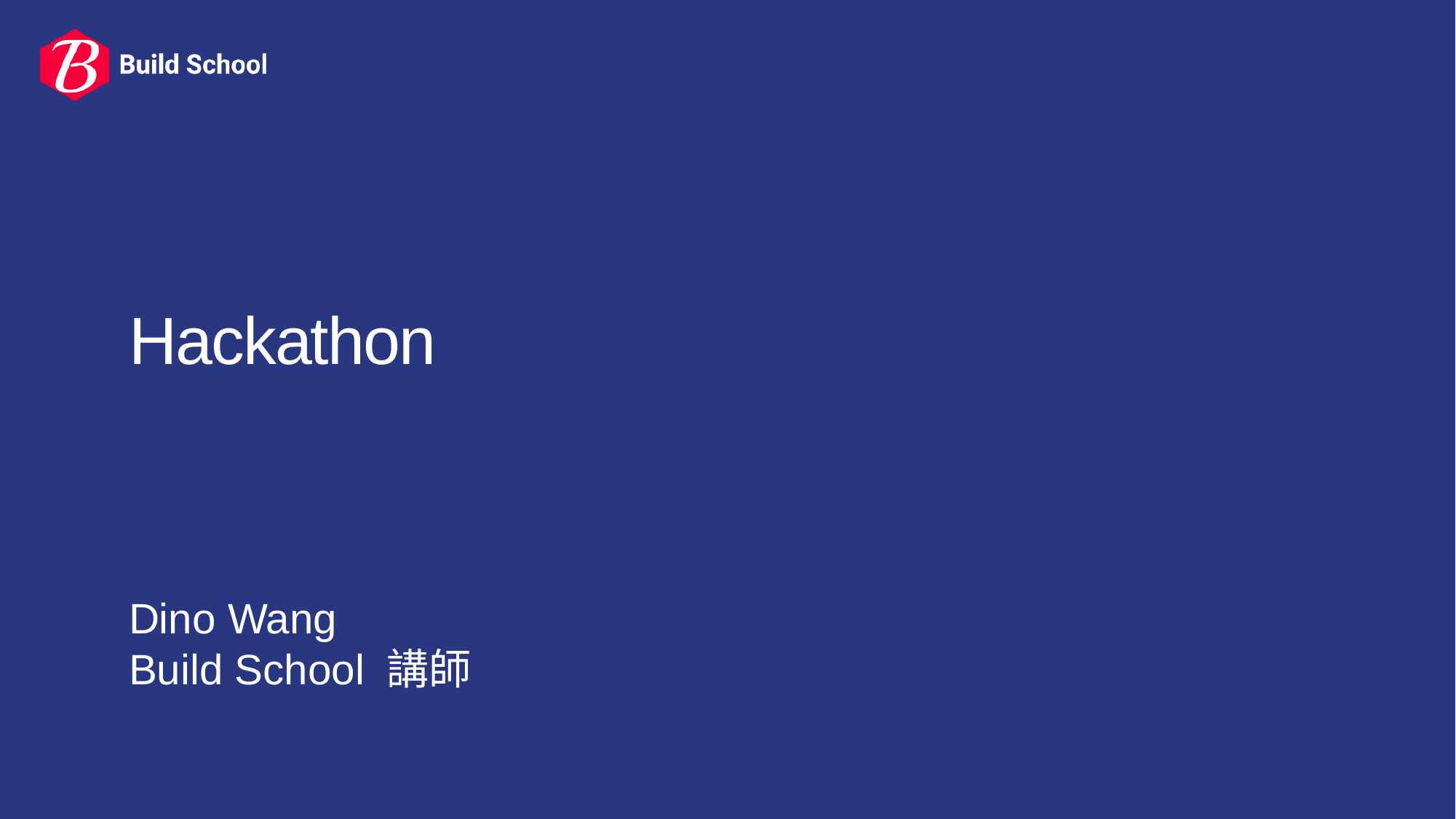

# Hackathon
Dino Wang
Build School 講師